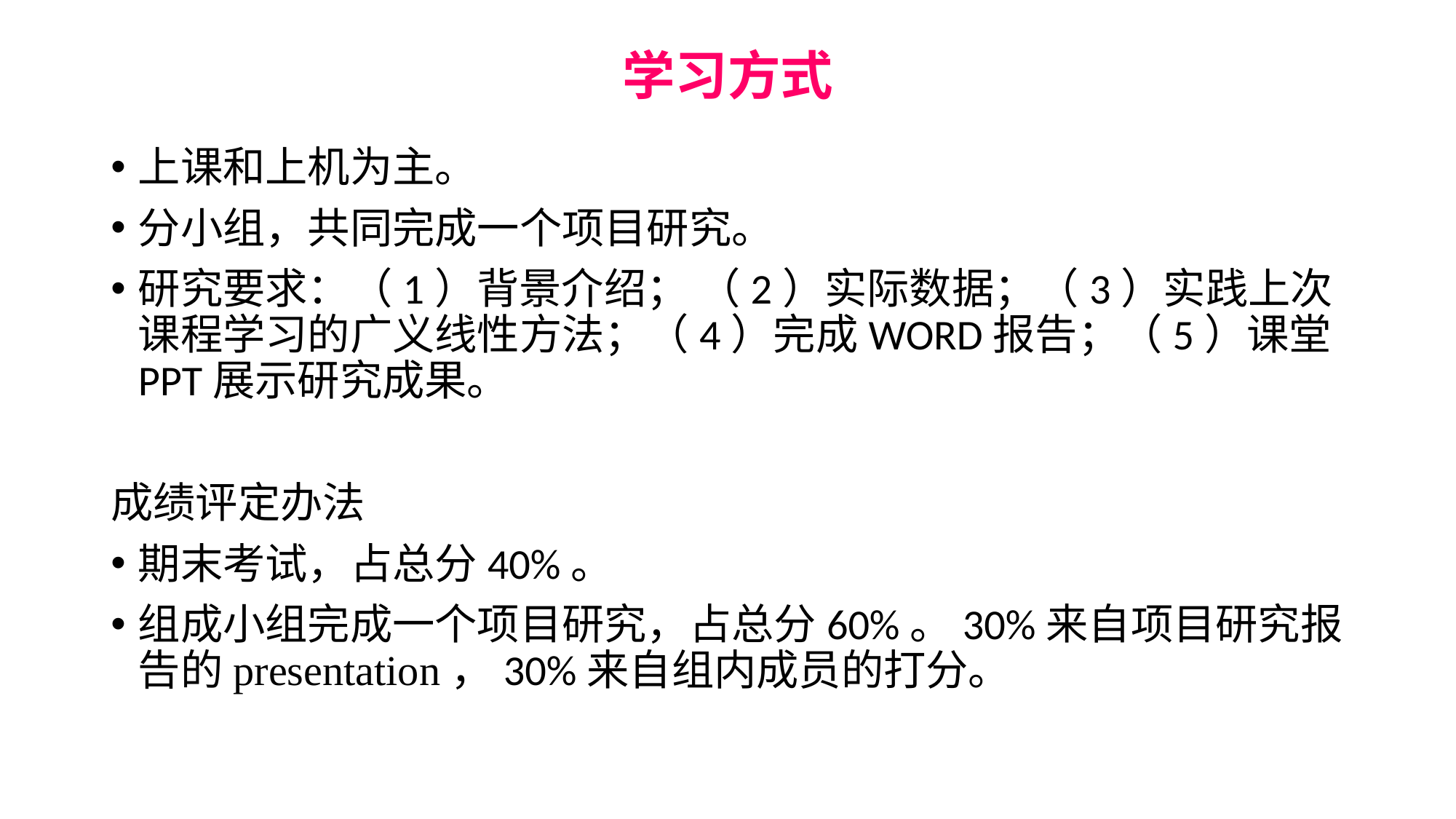

# 学习方式
上课和上机为主。
分小组，共同完成一个项目研究。
研究要求：（1）背景介绍； （2）实际数据；（3）实践上次课程学习的广义线性方法；（4）完成WORD报告；（5）课堂PPT展示研究成果。

成绩评定办法
期末考试，占总分40%。
组成小组完成一个项目研究，占总分60%。30%来自项目研究报告的presentation，30%来自组内成员的打分。